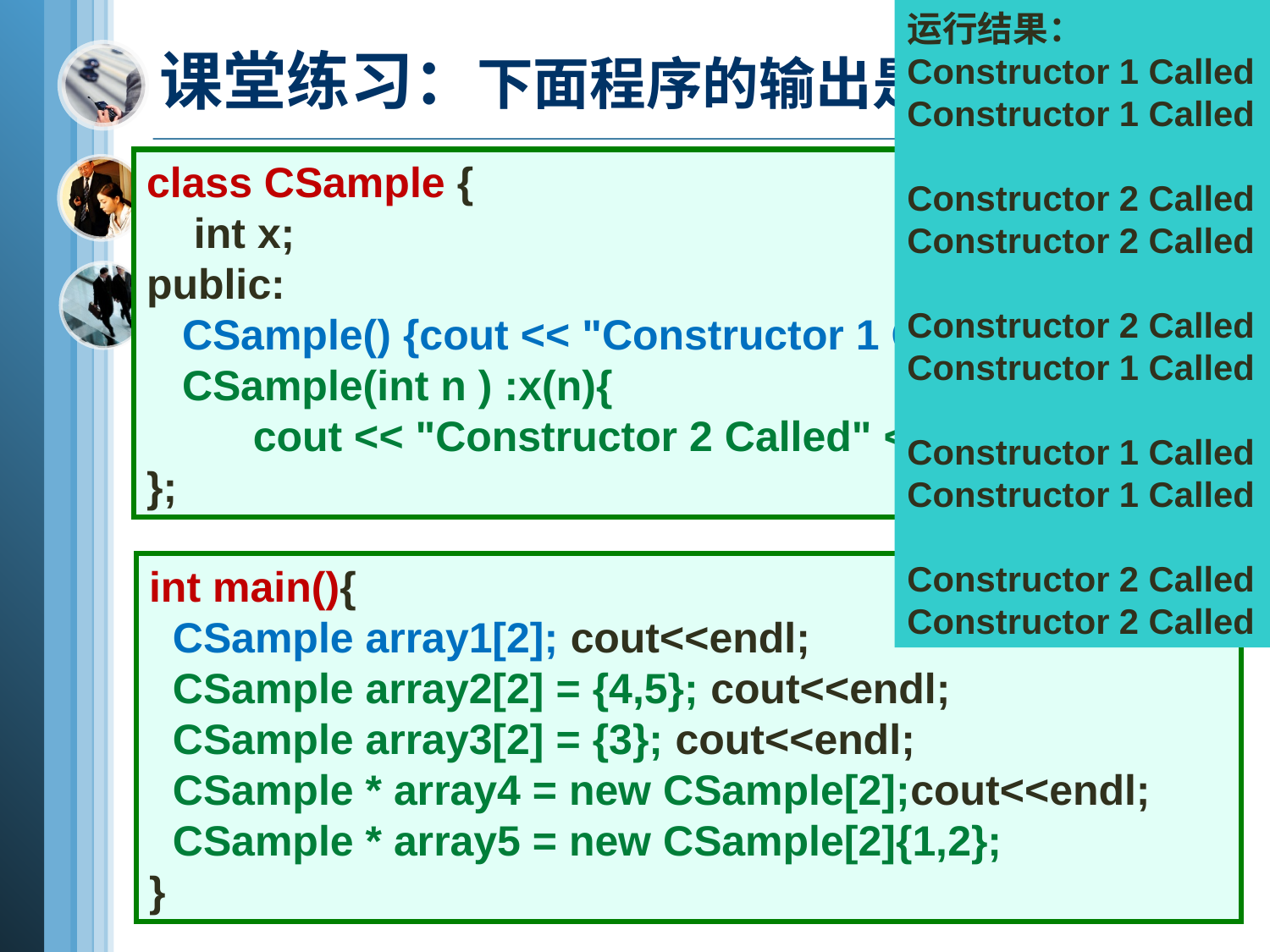

运行结果：
Constructor 1 Called
Constructor 1 Called

Constructor 2 Called
Constructor 2 Called

Constructor 2 Called
Constructor 1 Called

Constructor 1 Called
Constructor 1 Called

Constructor 2 Called
Constructor 2 Called
# 课堂练习：下面程序的输出是什么？
class CSample {
    int x;
public:
   CSample() {cout << "Constructor 1 Called" << endl;}
   CSample(int n ) :x(n){
         cout << "Constructor 2 Called" << endl;}
};
int main(){
  CSample array1[2]; cout<<endl;
  CSample array2[2] = {4,5}; cout<<endl;
  CSample array3[2] = {3}; cout<<endl;
  CSample * array4 = new CSample[2];cout<<endl;
  CSample * array5 = new CSample[2]{1,2};
}